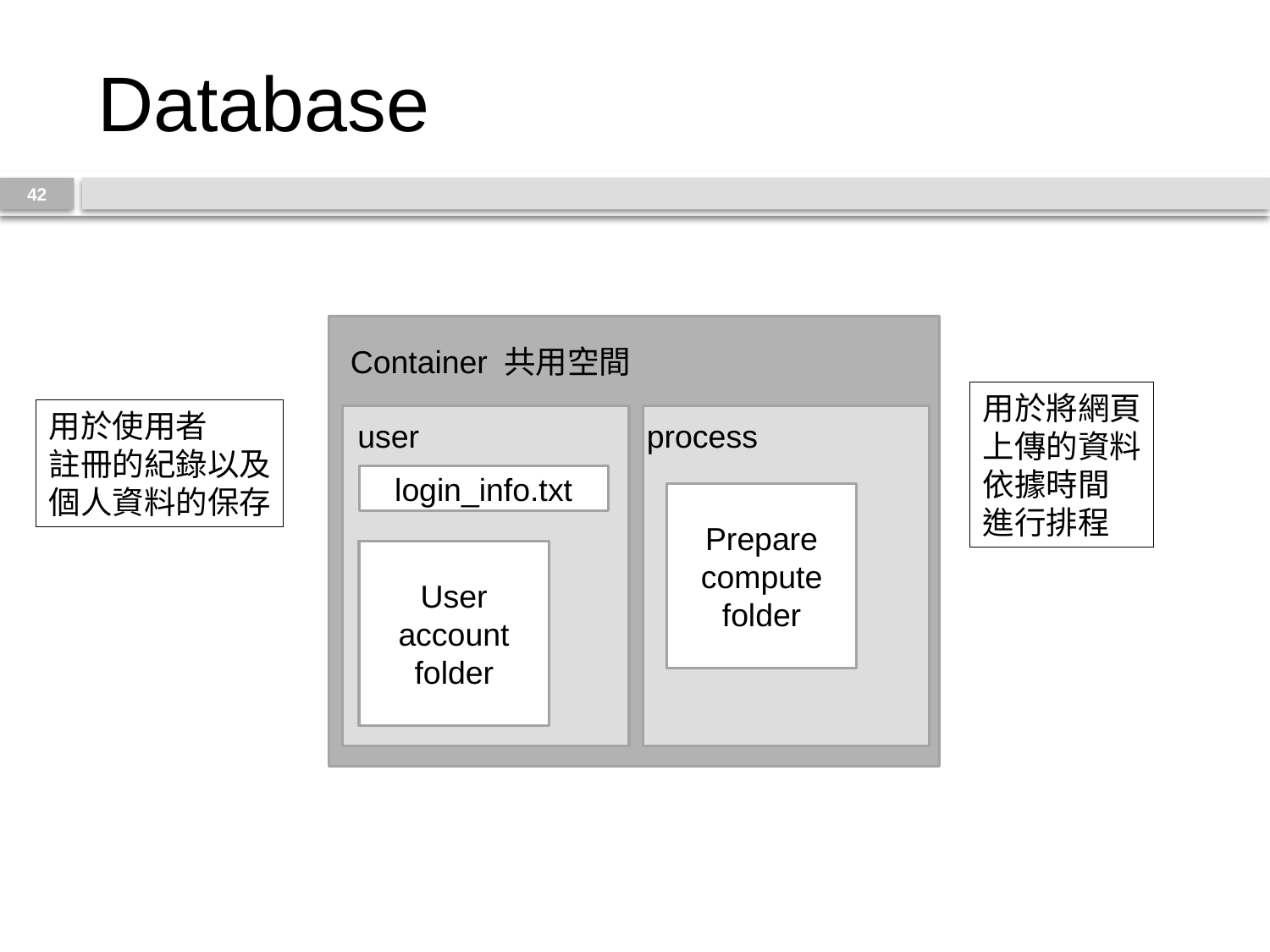

# Database
42

Container 共用空間
用於將網頁
上傳的資料
依據時間
進行排程
用於使用者
註冊的紀錄以及
個人資料的保存

user
process
login_info.txt
Prepare compute folder
User account
folder